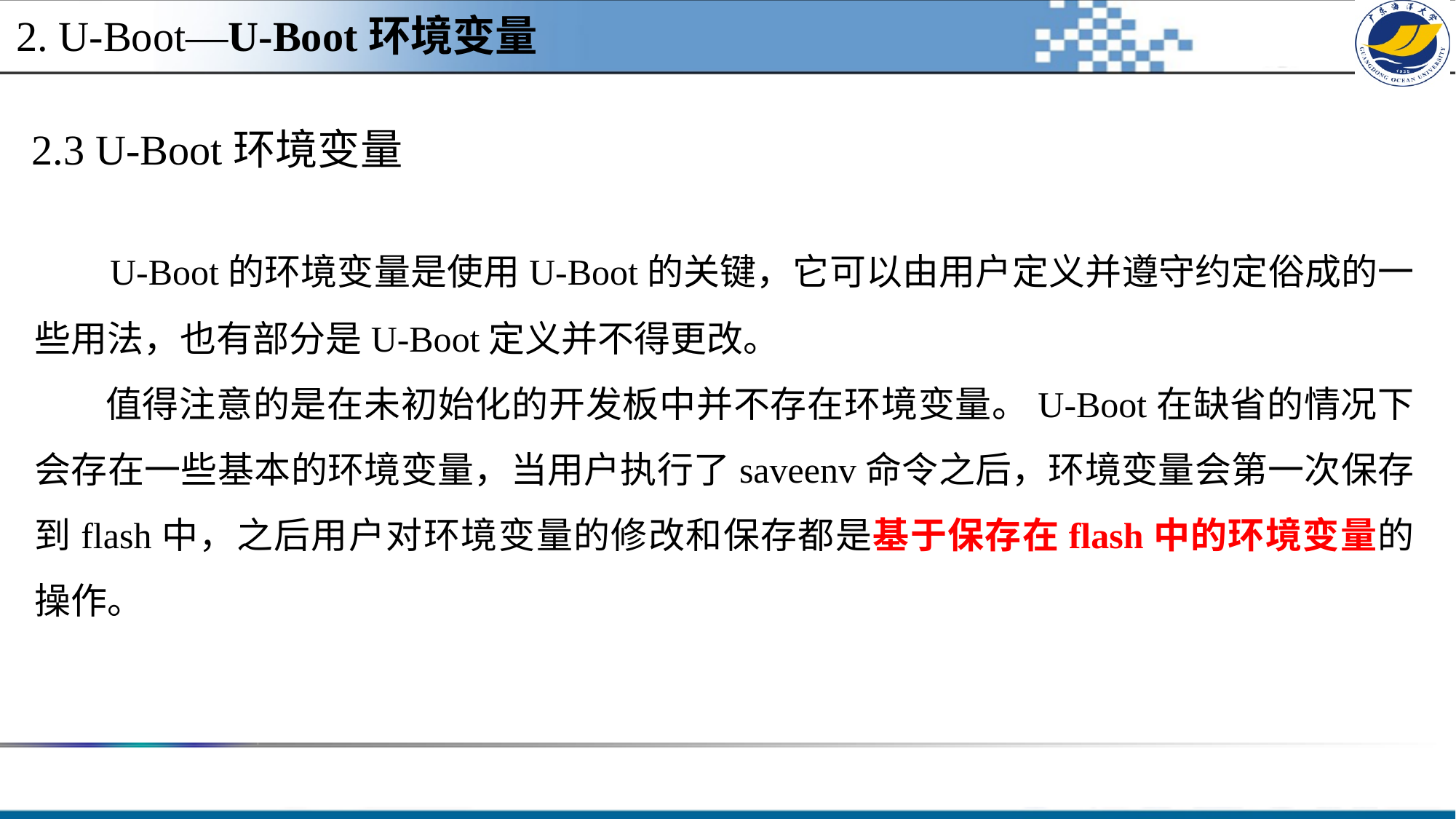

2. U-Boot—U-Boot环境变量
2.3 U-Boot环境变量
       U-Boot的环境变量是使用U-Boot的关键，它可以由用户定义并遵守约定俗成的一些用法，也有部分是U-Boot定义并不得更改。
       值得注意的是在未初始化的开发板中并不存在环境变量。U-Boot在缺省的情况下会存在一些基本的环境变量，当用户执行了saveenv命令之后，环境变量会第一次保存到flash中，之后用户对环境变量的修改和保存都是基于保存在flash中的环境变量的操作。